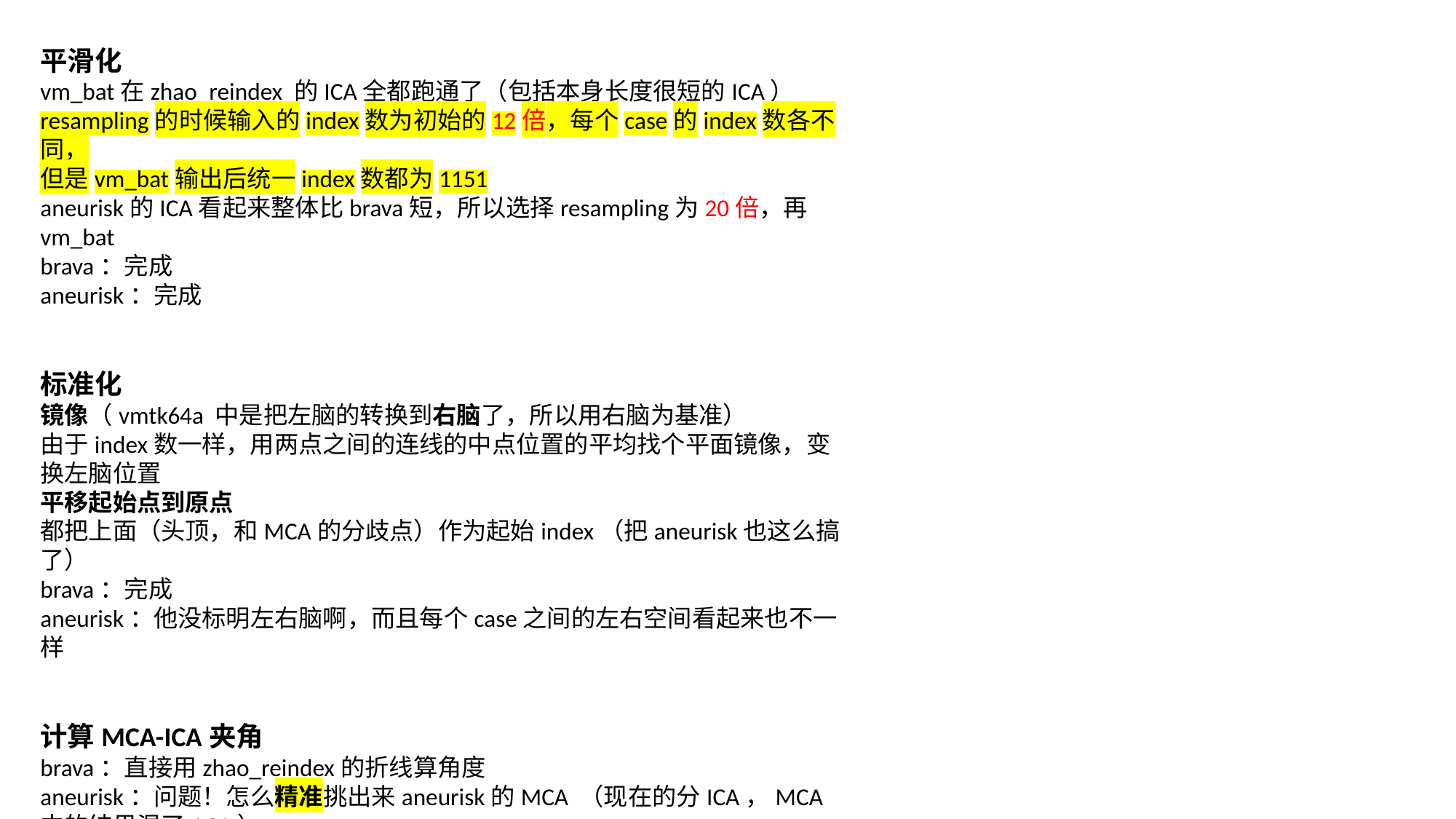

平滑化
vm_bat在zhao_reindex 的ICA全都跑通了（包括本身长度很短的ICA）
resampling的时候输入的index数为初始的12倍，每个case的index数各不同，
但是vm_bat输出后统一index数都为1151
aneurisk的ICA看起来整体比brava短，所以选择resampling为20倍，再vm_bat
brava：完成
aneurisk：完成

标准化
镜像（vmtk64a 中是把左脑的转换到右脑了，所以用右脑为基准）
由于index数一样，用两点之间的连线的中点位置的平均找个平面镜像，变换左脑位置
平移起始点到原点
都把上面（头顶，和MCA的分歧点）作为起始index（把aneurisk也这么搞了）
brava：完成
aneurisk：他没标明左右脑啊，而且每个case之间的左右空间看起来也不一样

计算MCA-ICA夹角
brava：直接用zhao_reindex的折线算角度
aneurisk：问题！怎么精准挑出来aneurisk的MCA （现在的分ICA，MCA中的结果混了ACA）